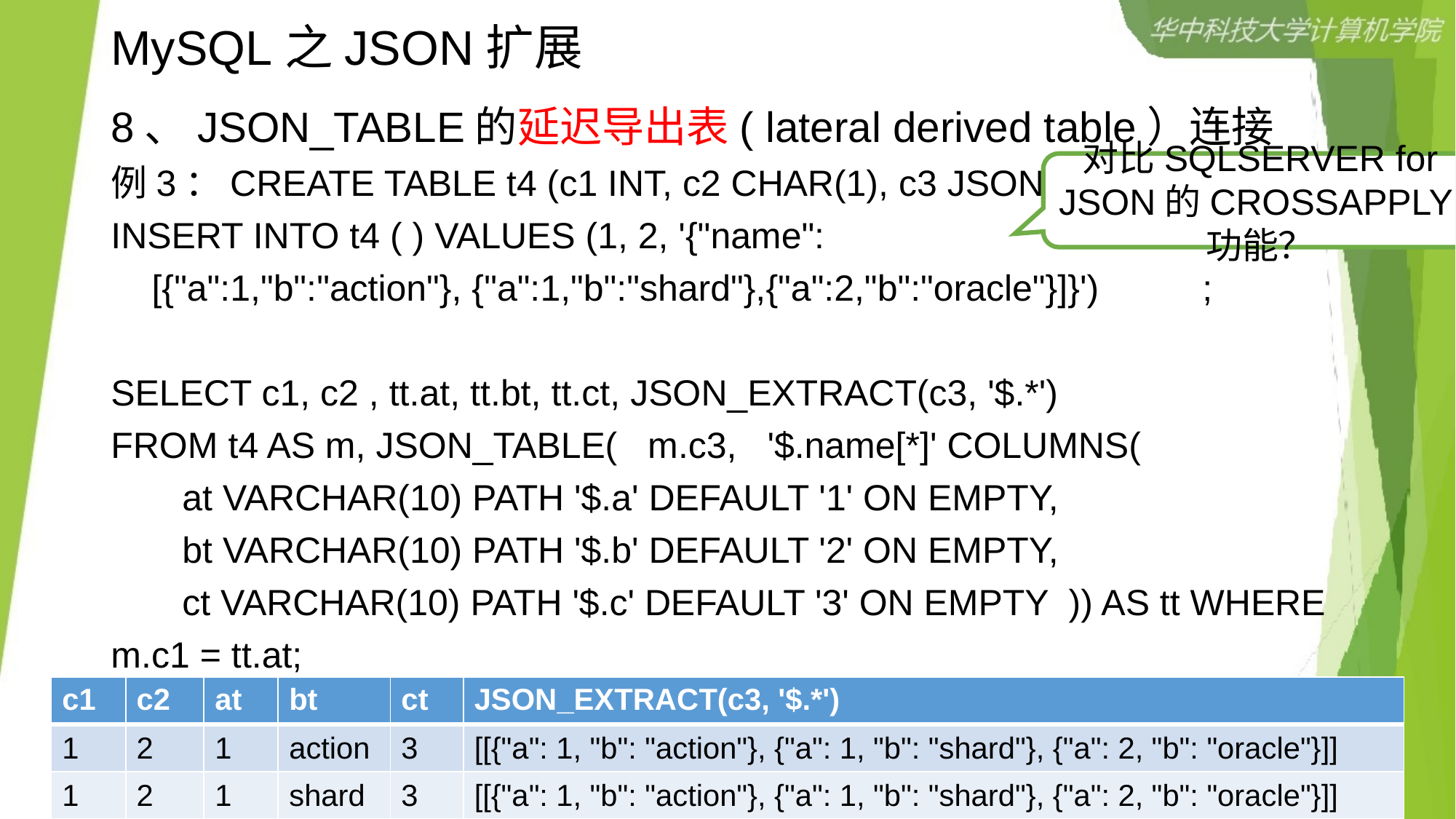

# MySQL之JSON扩展
8、JSON_TABLE的延迟导出表( lateral derived table）连接
例3：CREATE TABLE t4 (c1 INT, c2 CHAR(1), c3 JSON);
INSERT INTO t4 ( ) VALUES (1, 2, '{"name":
    [{"a":1,"b":"action"}, {"a":1,"b":"shard"},{"a":2,"b":"oracle"}]}')	;

SELECT c1, c2 , tt.at, tt.bt, tt.ct, JSON_EXTRACT(c3, '$.*')
FROM t4 AS m, JSON_TABLE(   m.c3,   '$.name[*]' COLUMNS(
       at VARCHAR(10) PATH '$.a' DEFAULT '1' ON EMPTY,
       bt VARCHAR(10) PATH '$.b' DEFAULT '2' ON EMPTY,
       ct VARCHAR(10) PATH '$.c' DEFAULT '3' ON EMPTY  )) AS tt WHERE m.c1 = tt.at;

对比SQLSERVER for JSON的CROSSAPPLY功能？
| c1 | c2 | at | bt | ct | JSON\_EXTRACT(c3, '$.\*') |
| --- | --- | --- | --- | --- | --- |
| 1 | 2 | 1 | action | 3 | [[{"a": 1, "b": "action"}, {"a": 1, "b": "shard"}, {"a": 2, "b": "oracle"}]] |
| 1 | 2 | 1 | shard | 3 | [[{"a": 1, "b": "action"}, {"a": 1, "b": "shard"}, {"a": 2, "b": "oracle"}]] |
59
参考链接：https://dev.mysql.com/doc/refman/8.1/en/json-table-functions.html